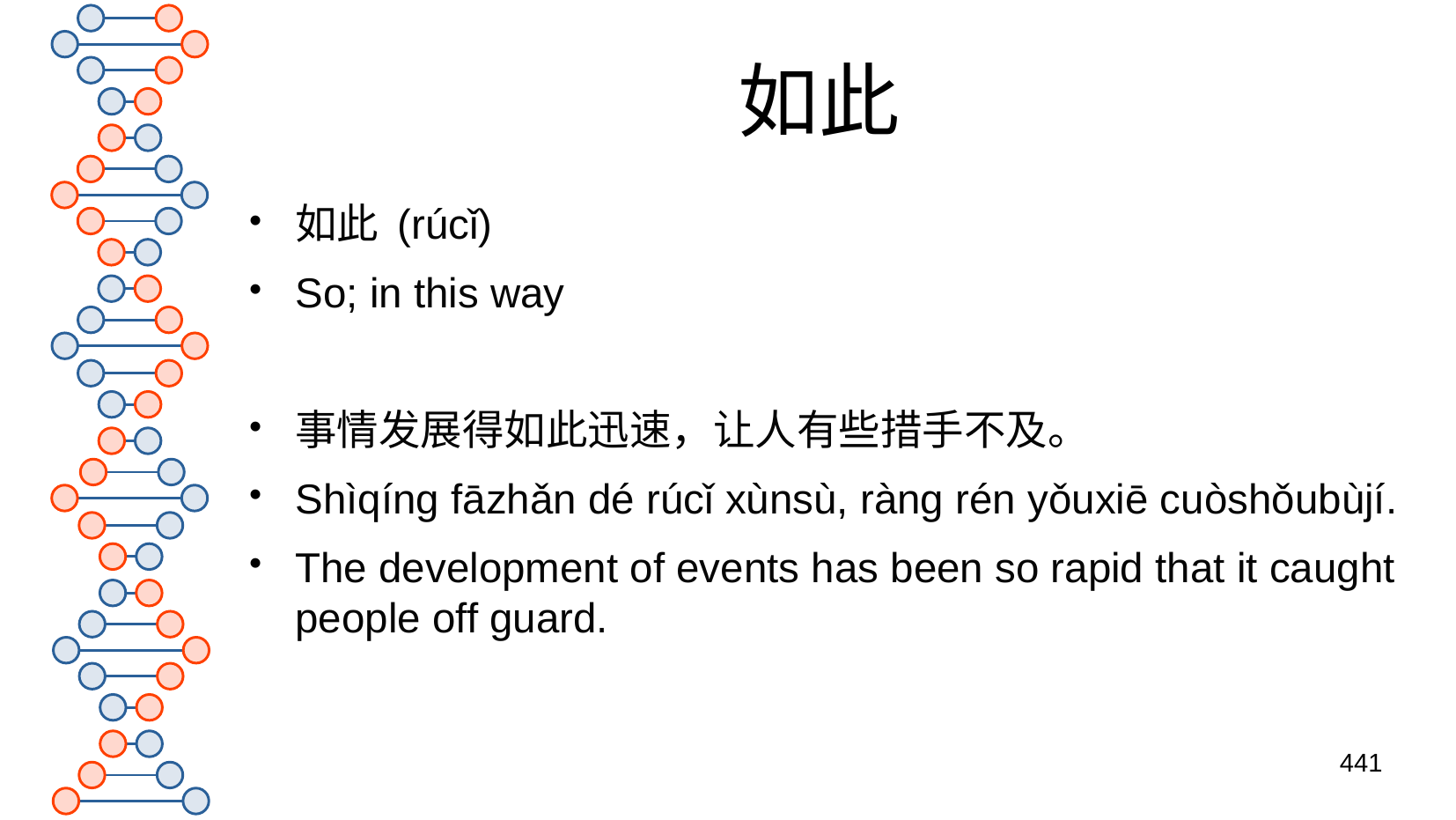

# 如此
如此 (rúcǐ)
So; in this way

事情发展得如此迅速，让人有些措手不及。
Shìqíng fāzhǎn dé rúcǐ xùnsù, ràng rén yǒuxiē cuòshǒubùjí.
The development of events has been so rapid that it caught people off guard.

441